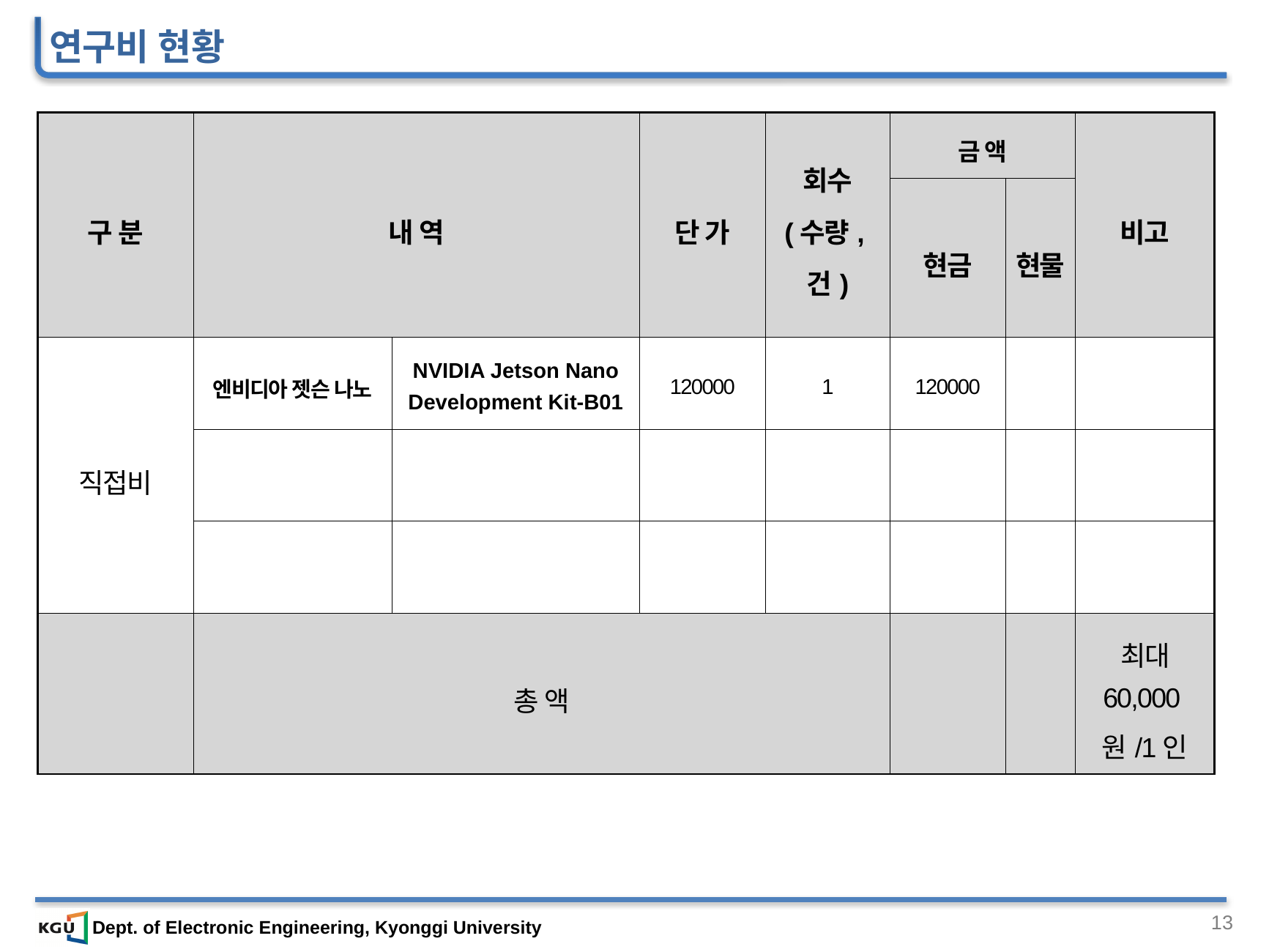

연구비 현황
| 구 분 | 내 역 |  | 단 가 | 회수 (수량,건) | 금 액 |  | 비고 |
| --- | --- | --- | --- | --- | --- | --- | --- |
|  |  |  |  |  | 현금 | 현물 |  |
| 직접비 | 엔비디아 젯슨 나노 | NVIDIA Jetson Nano Development Kit-B01 | 120000 | 1 | 120000 |  |  |
|  |  |  |  |  |  |  |  |
|  |  |  |  |  |  |  |  |
|  | 총 액 |  |  |  |  |  | 최대 60,000원/1인 |